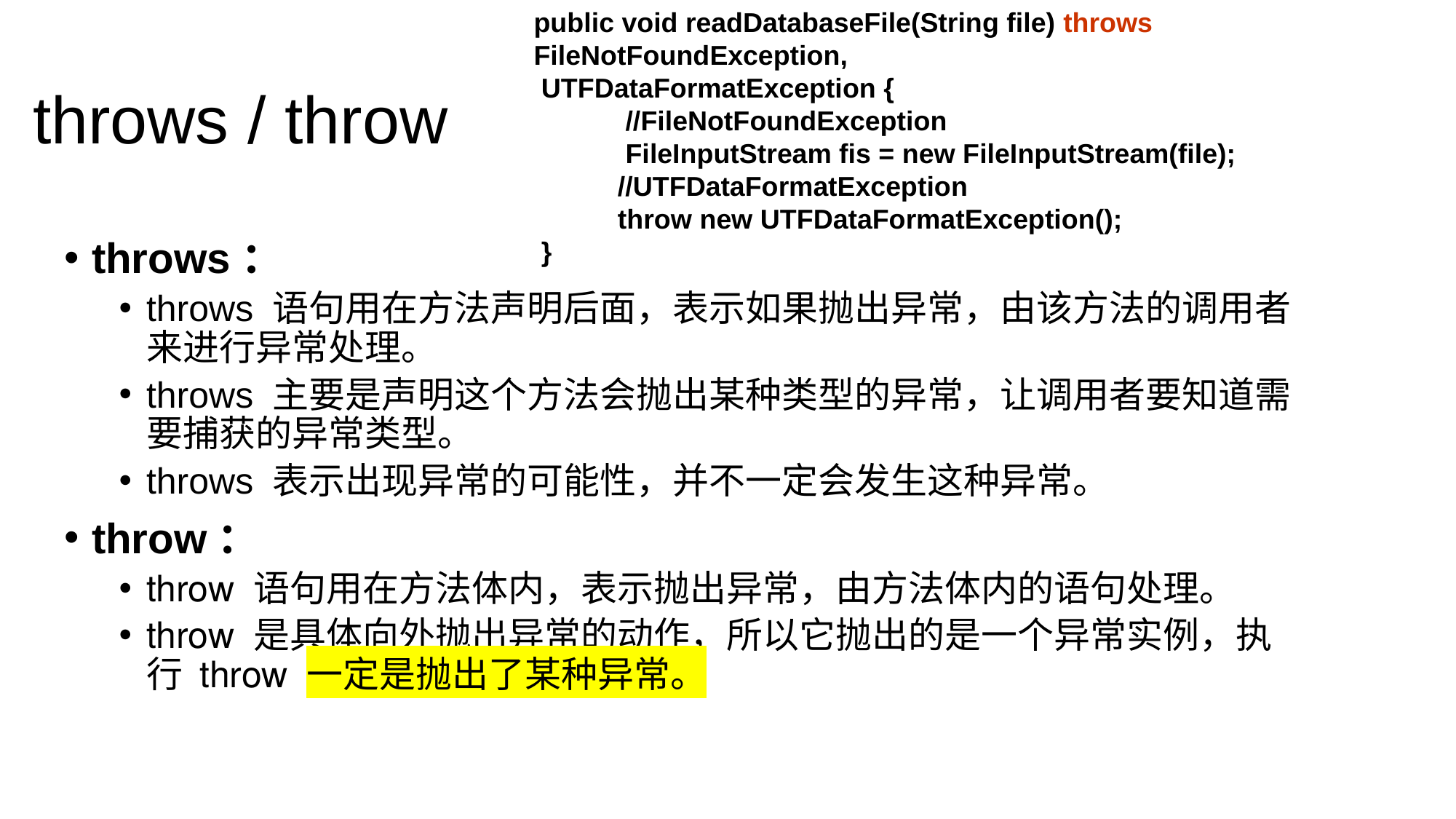

public void readDatabaseFile(String file) throws FileNotFoundException,                                                                                UTFDataFormatException {
            //FileNotFoundException
            FileInputStream fis = new FileInputStream(file);
           //UTFDataFormatException
           throw new UTFDataFormatException();
 }
# throws / throw
throws：
throws 语句用在方法声明后面，表示如果抛出异常，由该方法的调用者来进行异常处理。
throws 主要是声明这个方法会抛出某种类型的异常，让调用者要知道需要捕获的异常类型。
throws 表示出现异常的可能性，并不一定会发生这种异常。
throw：
throw 语句用在方法体内，表示抛出异常，由方法体内的语句处理。
throw 是具体向外抛出异常的动作，所以它抛出的是一个异常实例，执行 throw 一定是抛出了某种异常。